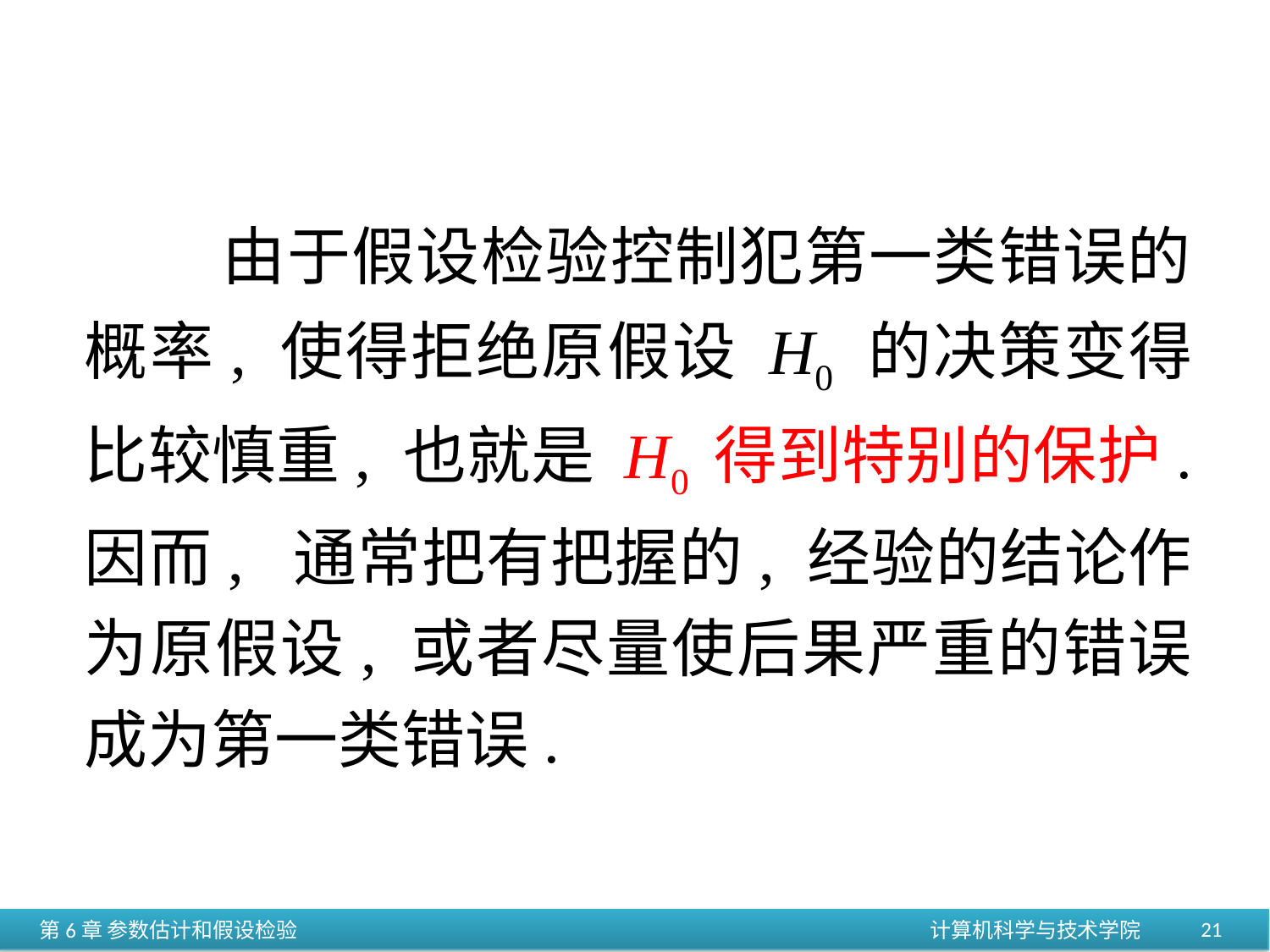

由于假设检验控制犯第一类错误的概率, 使得拒绝原假设 H0 的决策变得比较慎重, 也就是 H0 得到特别的保护. 因而,  通常把有把握的, 经验的结论作为原假设, 或者尽量使后果严重的错误成为第一类错误.